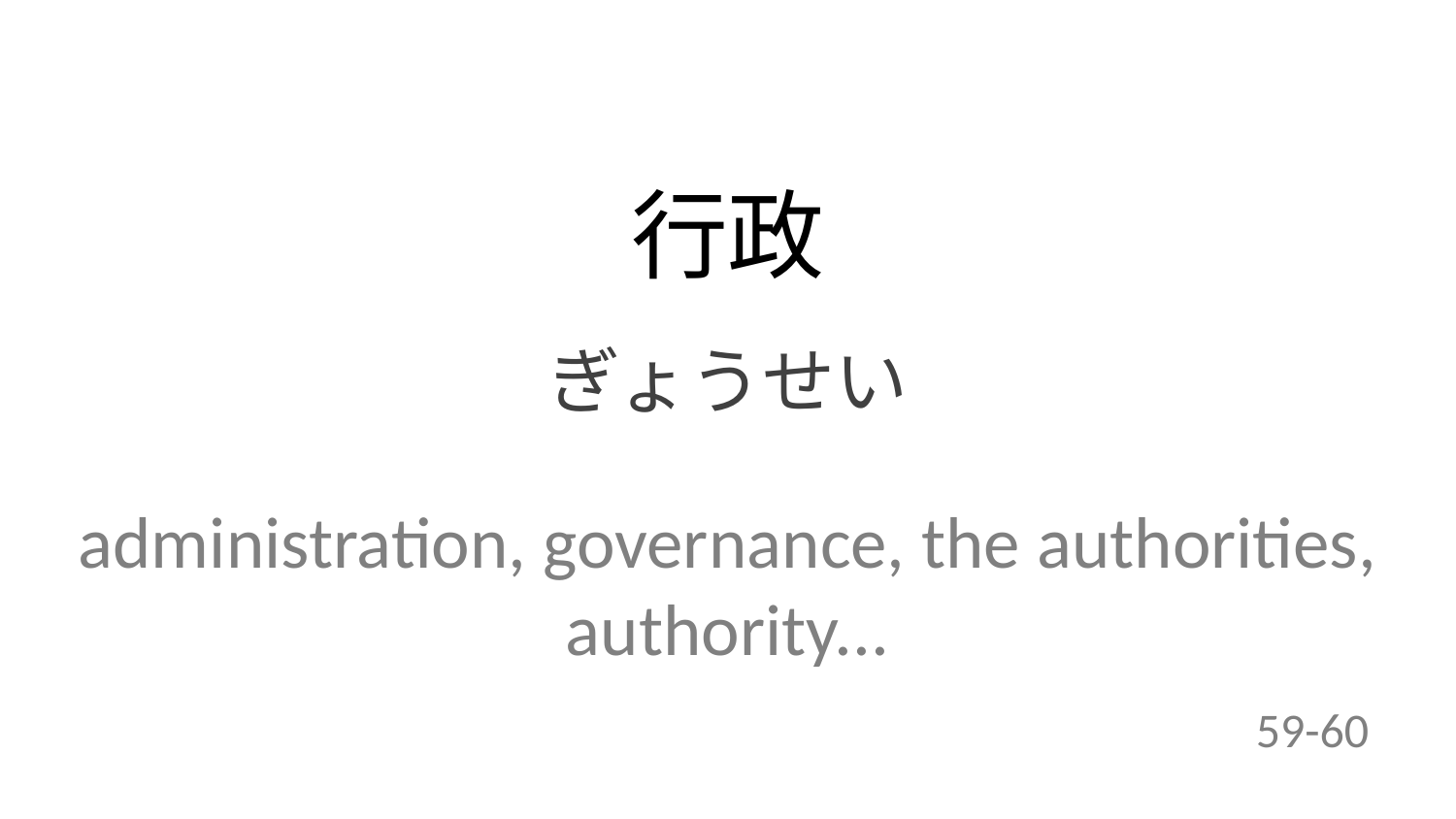

行政

ぎょうせい
administration, governance, the authorities, authority...
59-60